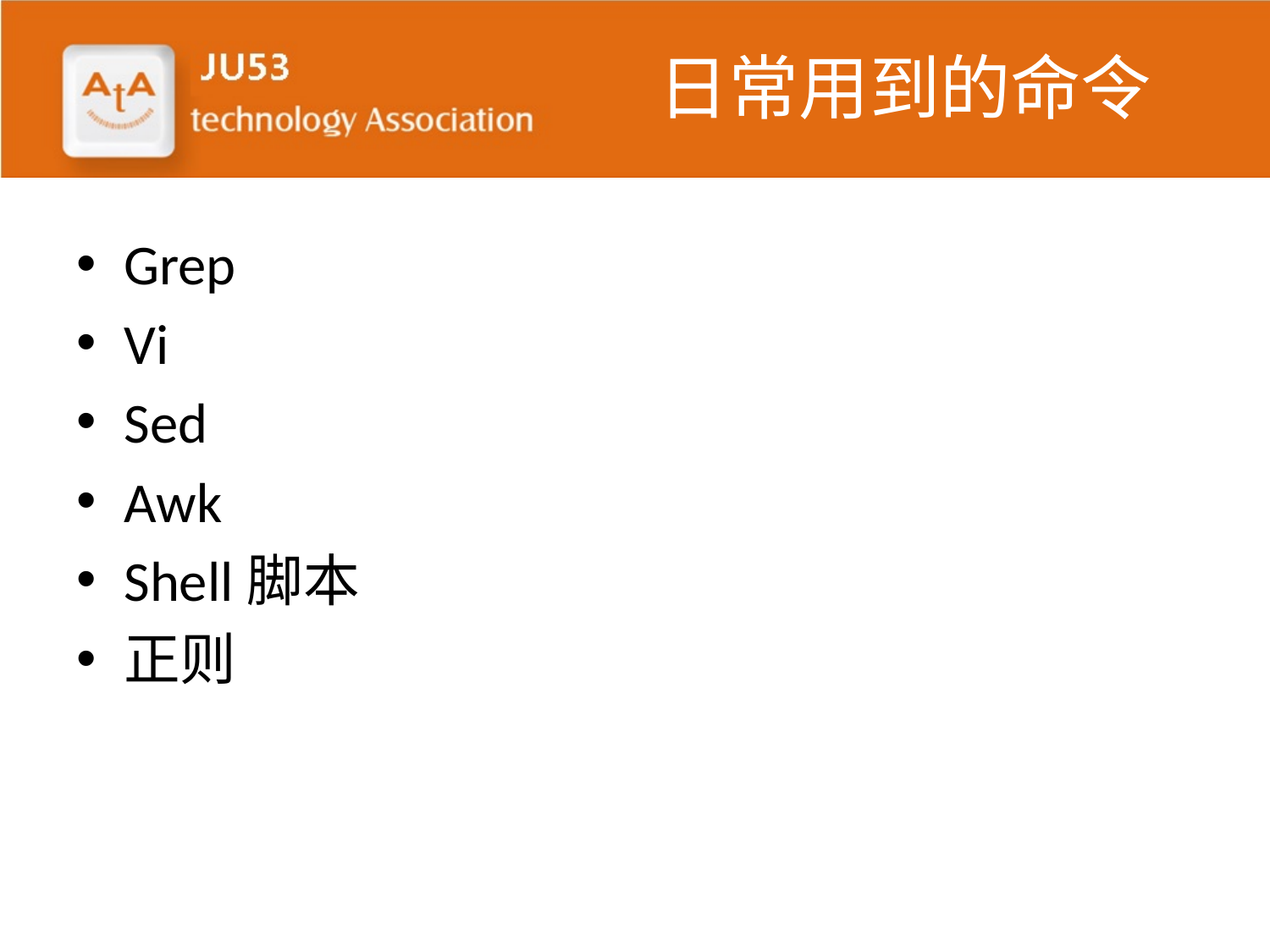

# 日常用到的命令
Grep
Vi
Sed
Awk
Shell脚本
正则